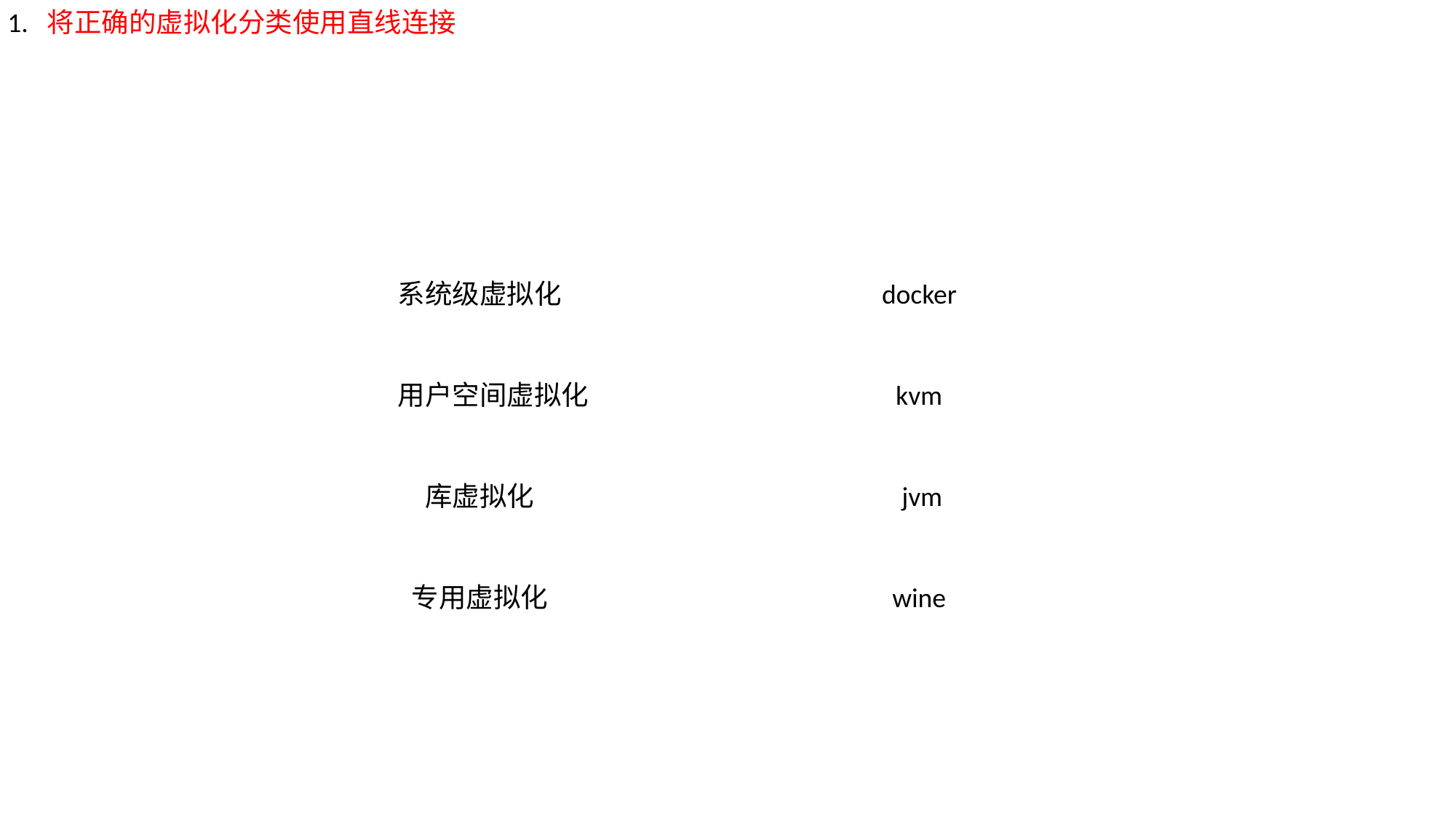

1.  将正确的虚拟化分类使用直线连接
系统级虚拟化
docker
用户空间虚拟化
kvm
库虚拟化
jvm
专用虚拟化
wine